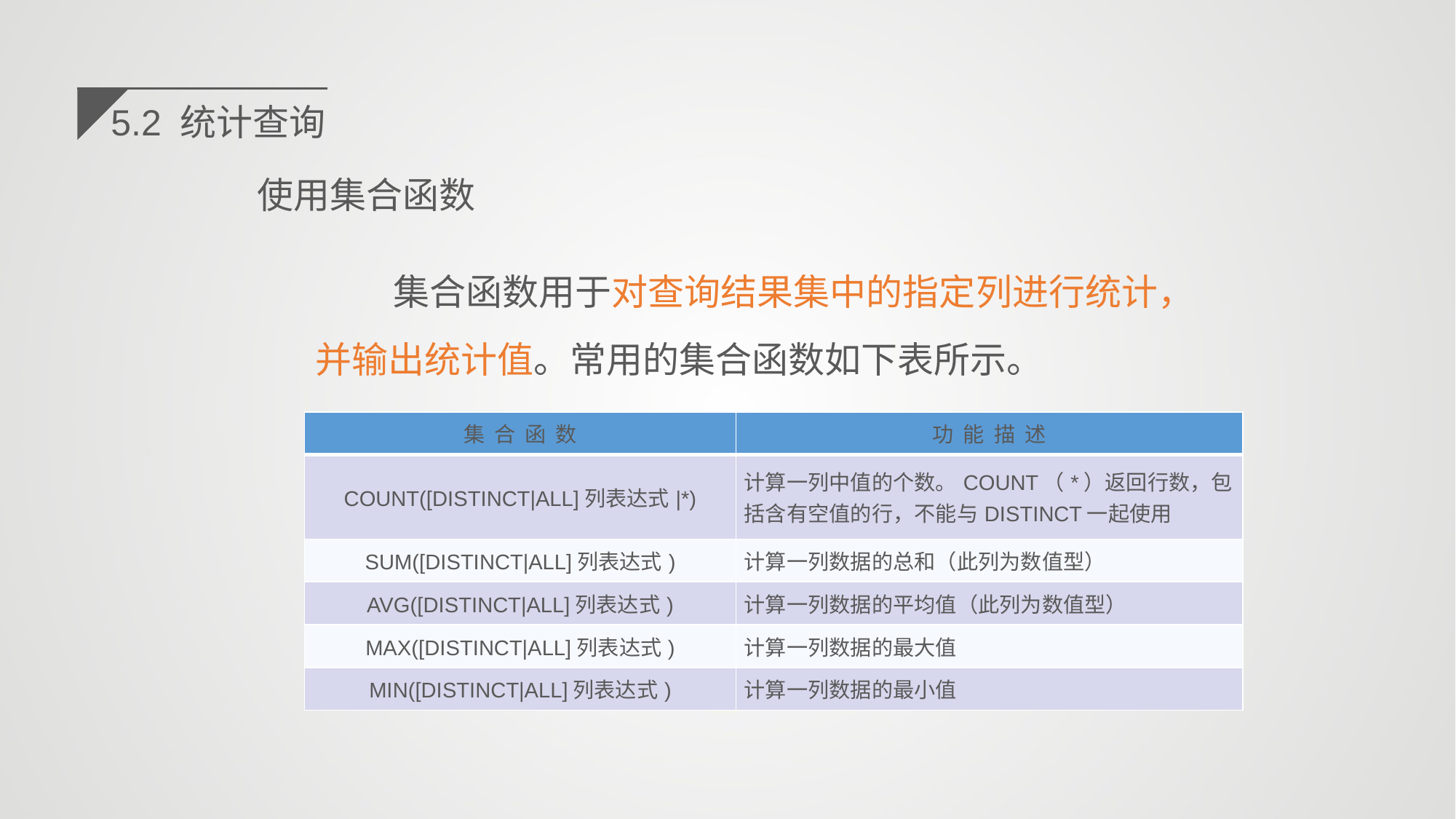

5.2 统计查询

使用集合函数
      集合函数用于对查询结果集中的指定列进行统计，并输出统计值。常用的集合函数如下表所示。
| 集 合 函 数 | 功 能 描 述 |
| --- | --- |
| COUNT([DISTINCT|ALL]列表达式|\*) | 计算一列中值的个数。COUNT（\*）返回行数，包括含有空值的行，不能与DISTINCT一起使用 |
| SUM([DISTINCT|ALL]列表达式) | 计算一列数据的总和（此列为数值型） |
| AVG([DISTINCT|ALL]列表达式) | 计算一列数据的平均值（此列为数值型） |
| MAX([DISTINCT|ALL]列表达式) | 计算一列数据的最大值 |
| MIN([DISTINCT|ALL]列表达式) | 计算一列数据的最小值 |